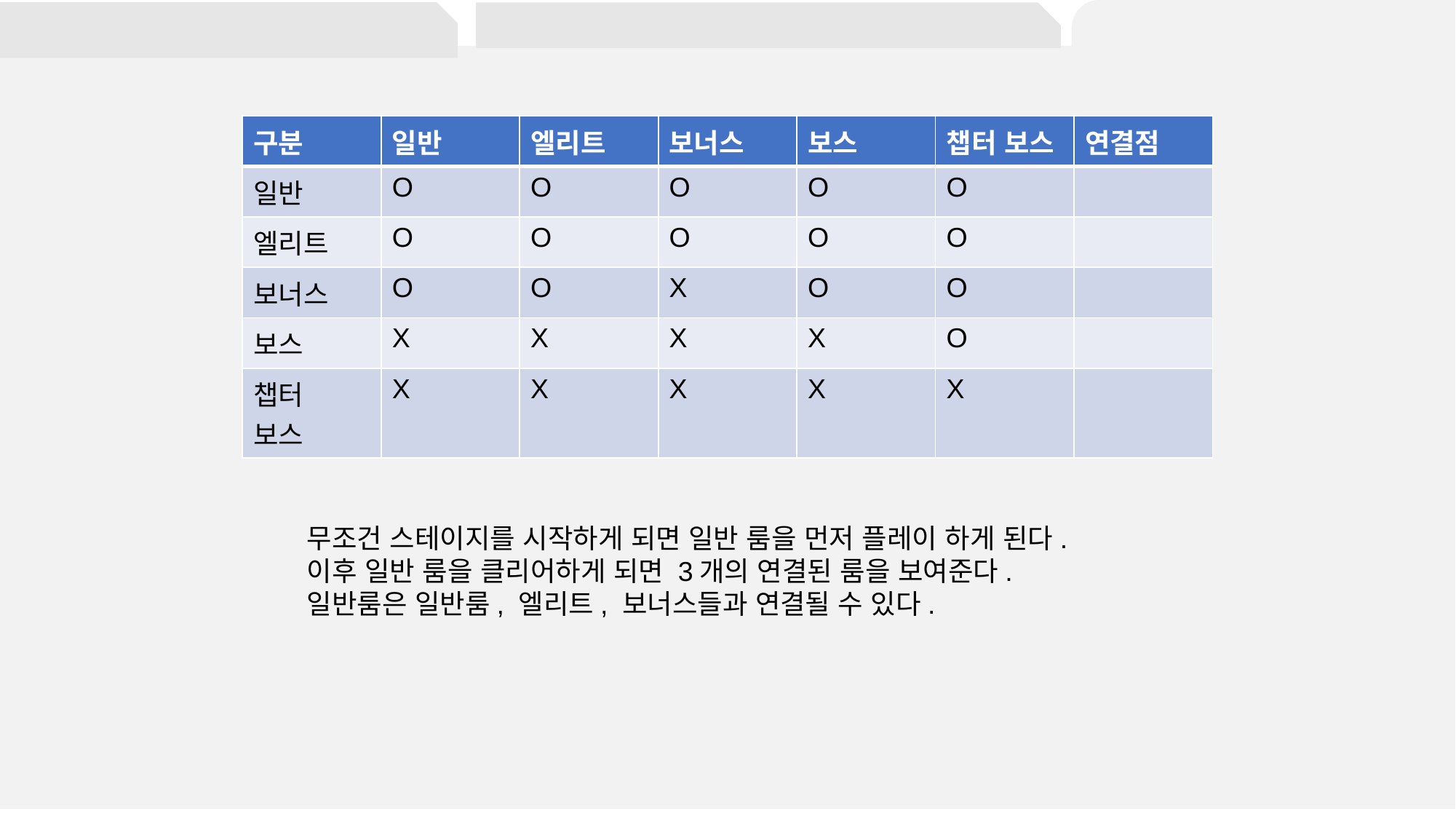

#
| 구분 | 일반 | 엘리트 | 보너스 | 보스 | 챕터 보스 | 연결점 |
| --- | --- | --- | --- | --- | --- | --- |
| 일반 | O | O | O | O | O |  |
| 엘리트 | O | O | O | O | O |  |
| 보너스 | O | O | X | O | O |  |
| 보스 | X | X | X | X | O |  |
| 챕터 보스 | X | X | X | X | X |  |
무조건 스테이지를 시작하게 되면 일반 룸을 먼저 플레이 하게 된다.
이후 일반 룸을 클리어하게 되면 3개의 연결된 룸을 보여준다.
일반룸은 일반룸, 엘리트, 보너스들과 연결될 수 있다.